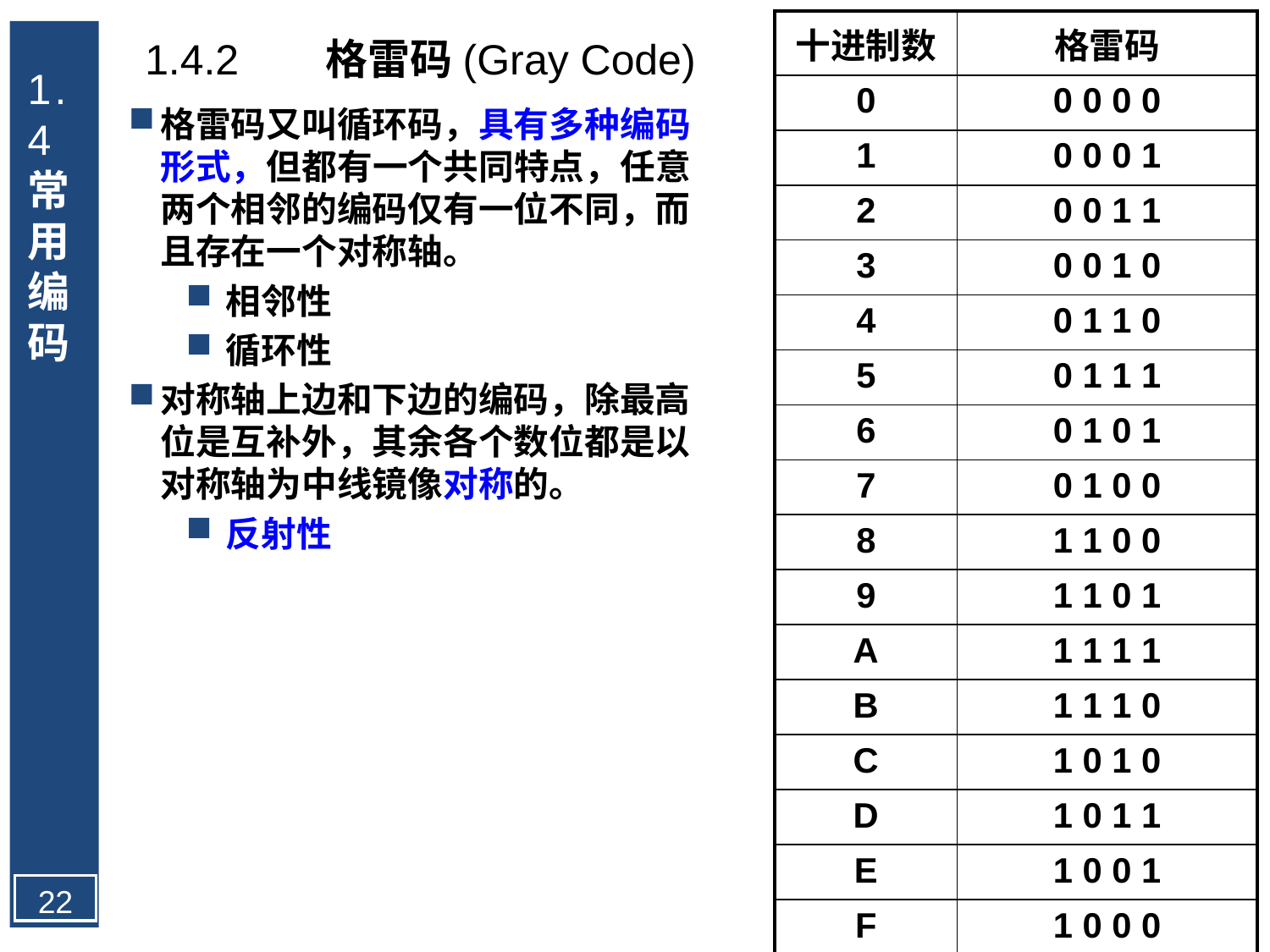

1.4  常用编码
| 十进制数 | 格雷码 |
| --- | --- |
| 0 | 0 0 0 0 |
| 1 | 0 0 0 1 |
| 2 | 0 0 1 1 |
| 3 | 0 0 1 0 |
| 4 | 0 1 1 0 |
| 5 | 0 1 1 1 |
| 6 | 0 1 0 1 |
| 7 | 0 1 0 0 |
| 8 | 1 1 0 0 |
| 9 | 1 1 0 1 |
| A | 1 1 1 1 |
| B | 1 1 1 0 |
| C | 1 0 1 0 |
| D | 1 0 1 1 |
| E | 1 0 0 1 |
| F | 1 0 0 0 |
1.4.2	 格雷码(Gray Code)
格雷码又叫循环码，具有多种编码形式，但都有一个共同特点，任意两个相邻的编码仅有一位不同，而且存在一个对称轴。
相邻性
循环性
对称轴上边和下边的编码，除最高位是互补外，其余各个数位都是以对称轴为中线镜像对称的。
反射性
22